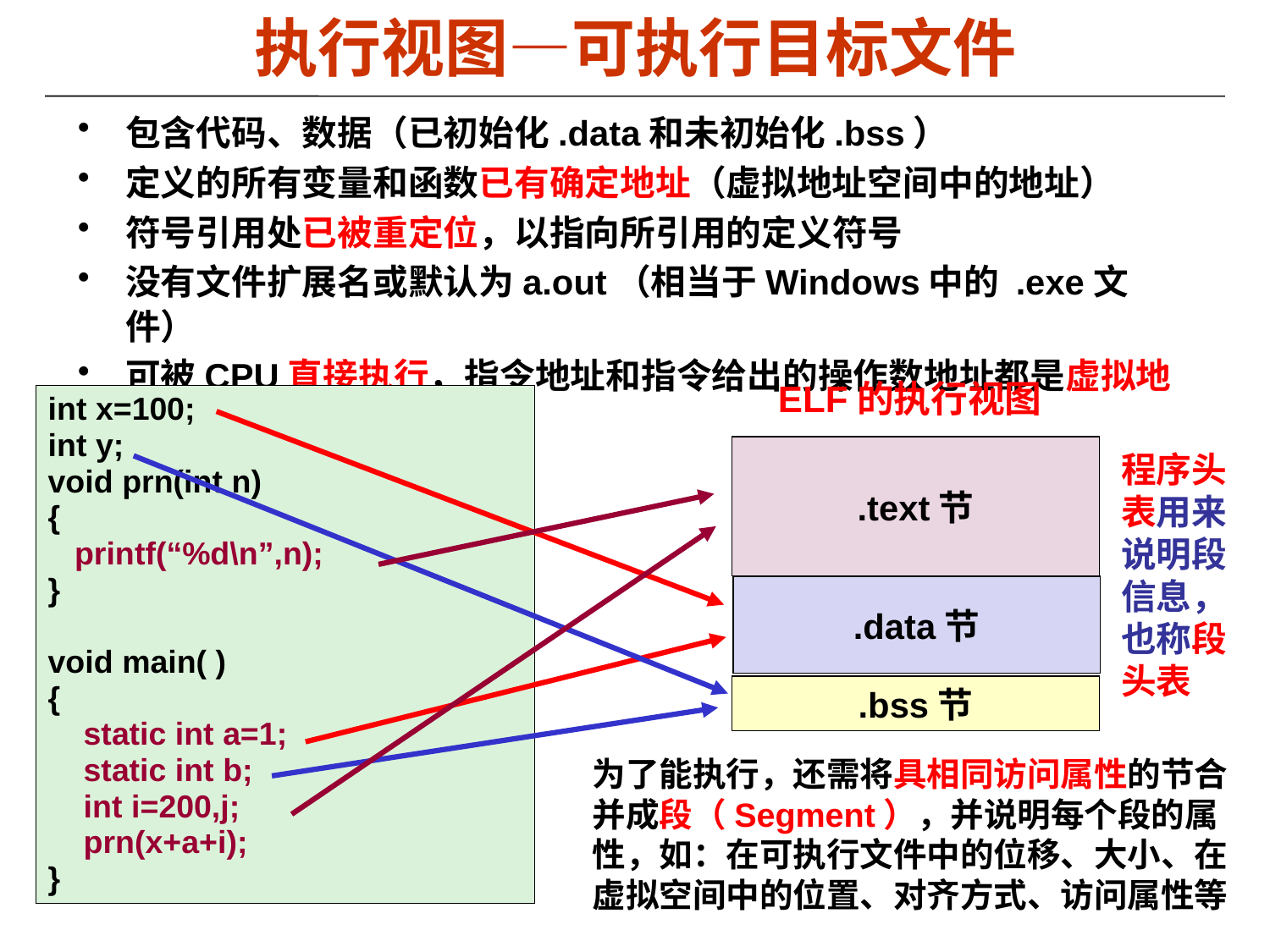

# 执行视图—可执行目标文件
包含代码、数据（已初始化.data和未初始化.bss）
定义的所有变量和函数已有确定地址（虚拟地址空间中的地址）
符号引用处已被重定位，以指向所引用的定义符号
没有文件扩展名或默认为a.out（相当于Windows中的 .exe文件）
可被CPU直接执行，指令地址和指令给出的操作数地址都是虚拟地址
ELF的执行视图
int x=100;
int y;
void prn(int n)
{
   printf(“%d\n”,n);
}

void main( )
{
    static int a=1;
    static int b;
    int i=200,j;
    prn(x+a+i);
}

.text节

.data节

.bss节

程序头表用来说明段信息，也称段头表
为了能执行，还需将具相同访问属性的节合并成段（Segment），并说明每个段的属性，如：在可执行文件中的位移、大小、在虚拟空间中的位置、对齐方式、访问属性等